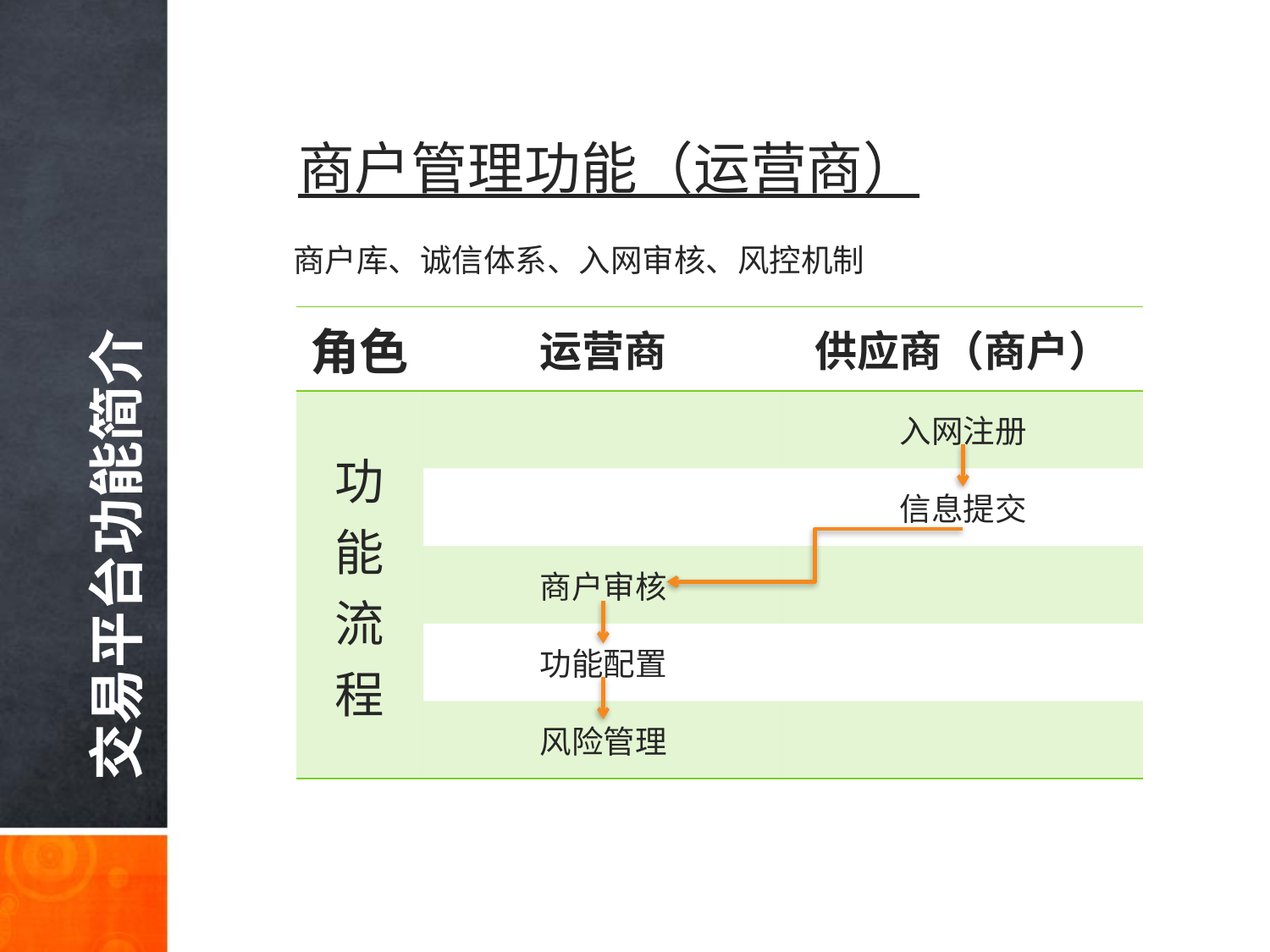

商户管理功能（运营商）
商户库、诚信体系、入网审核、风控机制
| 角色 | 运营商 | 供应商（商户） |
| --- | --- | --- |
| 功 能 流 程 |  | 入网注册 |
|  |  | 信息提交 |
|  | 商户审核 |  |
|  | 功能配置 |  |
|  | 风险管理 |  |
交易平台功能简介